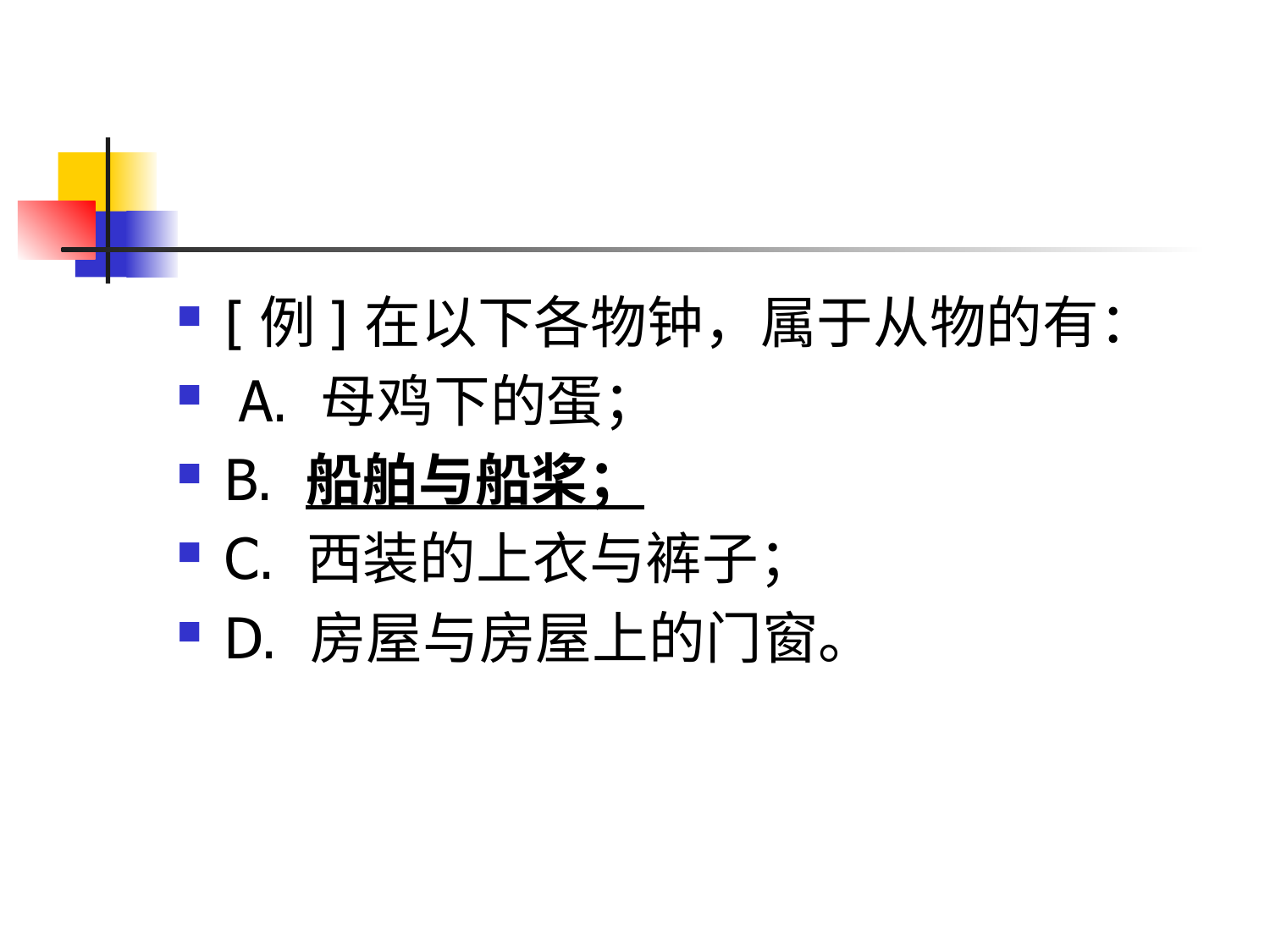

#
[例]在以下各物钟，属于从物的有：
 A. 母鸡下的蛋；
B. 船舶与船桨；
C. 西装的上衣与裤子；
D. 房屋与房屋上的门窗。